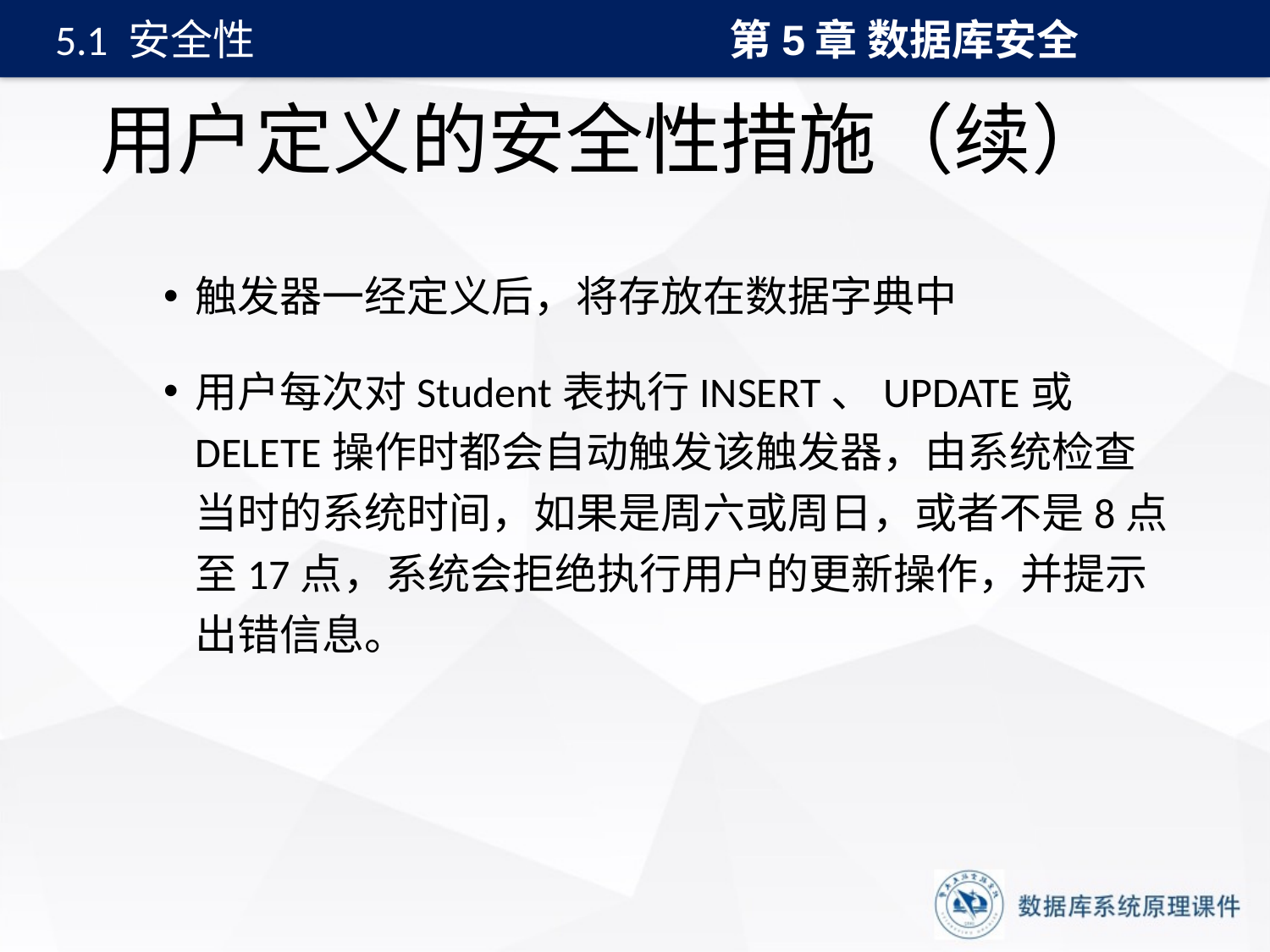

第5章 数据库安全
5.1 安全性
# 用户定义的安全性措施（续）
触发器一经定义后，将存放在数据字典中
用户每次对Student表执行INSERT、UPDATE或DELETE操作时都会自动触发该触发器，由系统检查当时的系统时间，如果是周六或周日，或者不是8点至17点，系统会拒绝执行用户的更新操作，并提示出错信息。